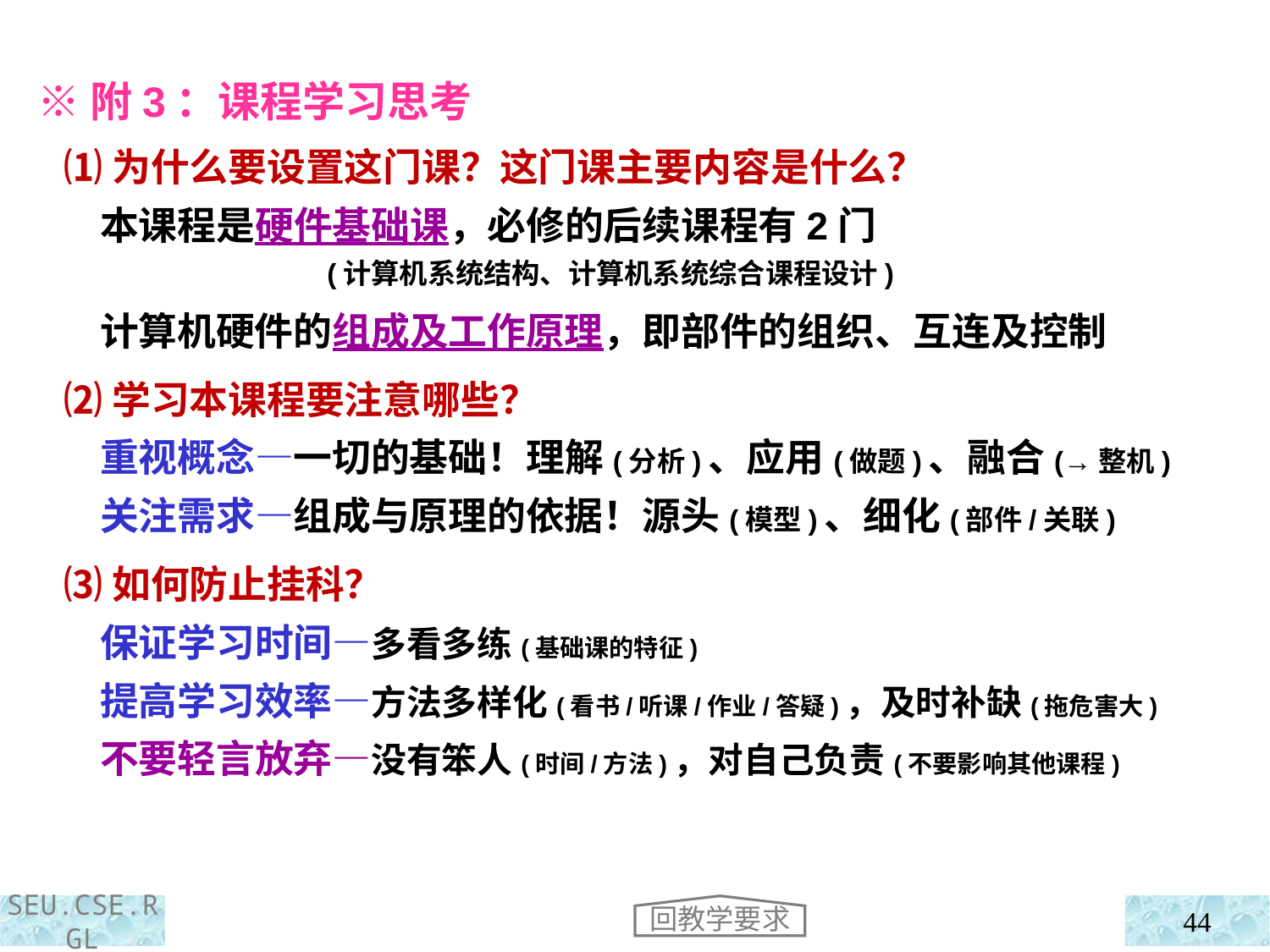

※附3：课程学习思考
   ⑴为什么要设置这门课？这门课主要内容是什么？
      本课程是硬件基础课，必修的后续课程有2门
                                     (计算机系统结构、计算机系统综合课程设计)
      计算机硬件的组成及工作原理，即部件的组织、互连及控制
   ⑵学习本课程要注意哪些？
      重视概念—一切的基础！理解(分析)、应用(做题)、融合(→整机)
      关注需求—组成与原理的依据！源头(模型)、细化(部件/关联)
   ⑶如何防止挂科？
      保证学习时间—多看多练(基础课的特征)
      提高学习效率—方法多样化(看书/听课/作业/答疑)，及时补缺(拖危害大)
      不要轻言放弃—没有笨人(时间/方法)，对自己负责(不要影响其他课程)
回教学要求
44